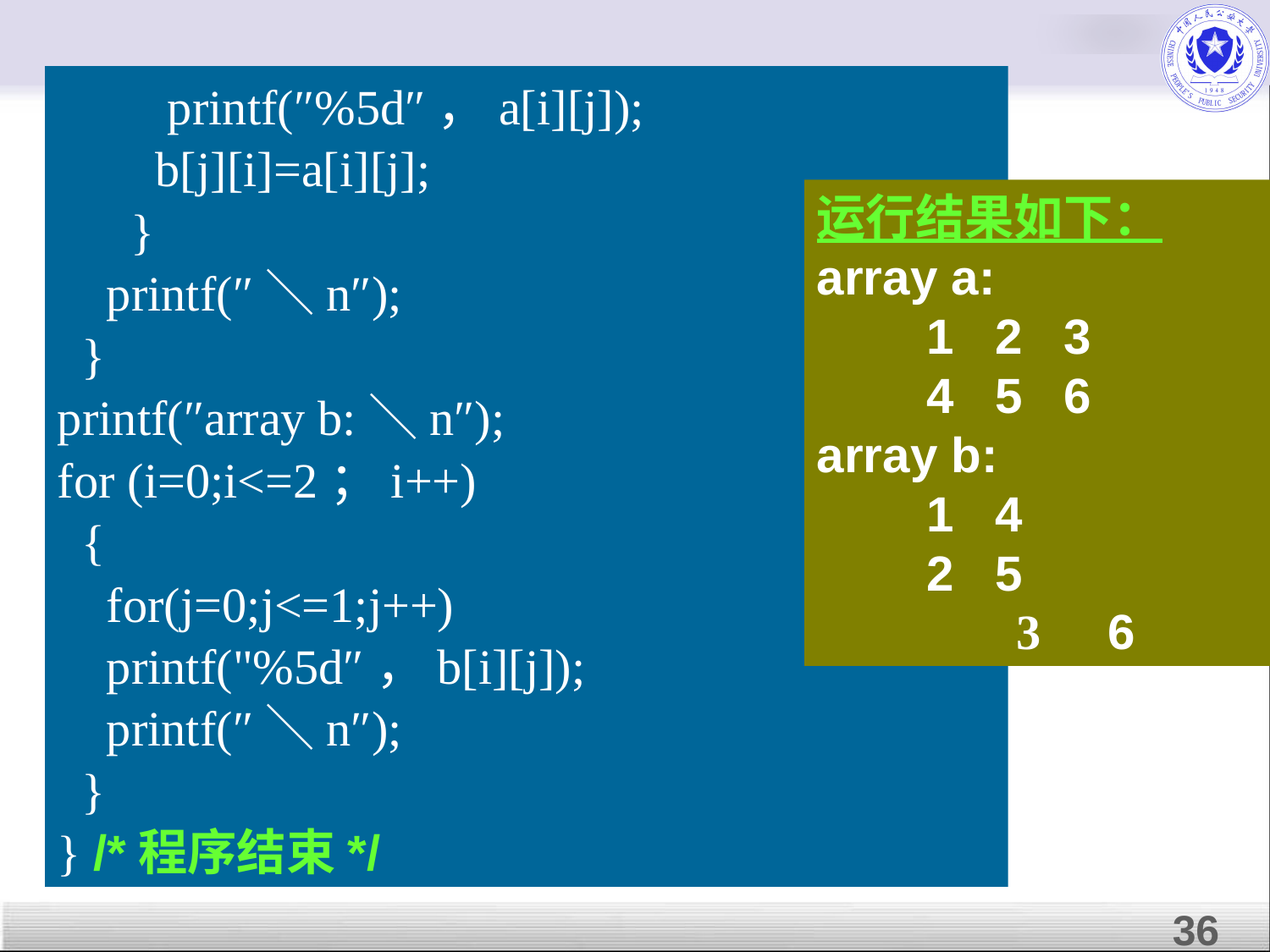

printf(″%5d″，a[i][j]);
        b[j][i]=a[i][j];
      }
    printf(″＼n″);
  }
printf(″array b:＼n″);
for (i=0;i<=2；i++)
  {
    for(j=0;j<=1;j++)
    printf("%5d″，b[i][j]);
    printf(″＼n″);
  }
} /*程序结束*/
运行结果如下：
array a:
        1   2   3
        4   5   6
array b:
        1   4
        2   5
            3    6